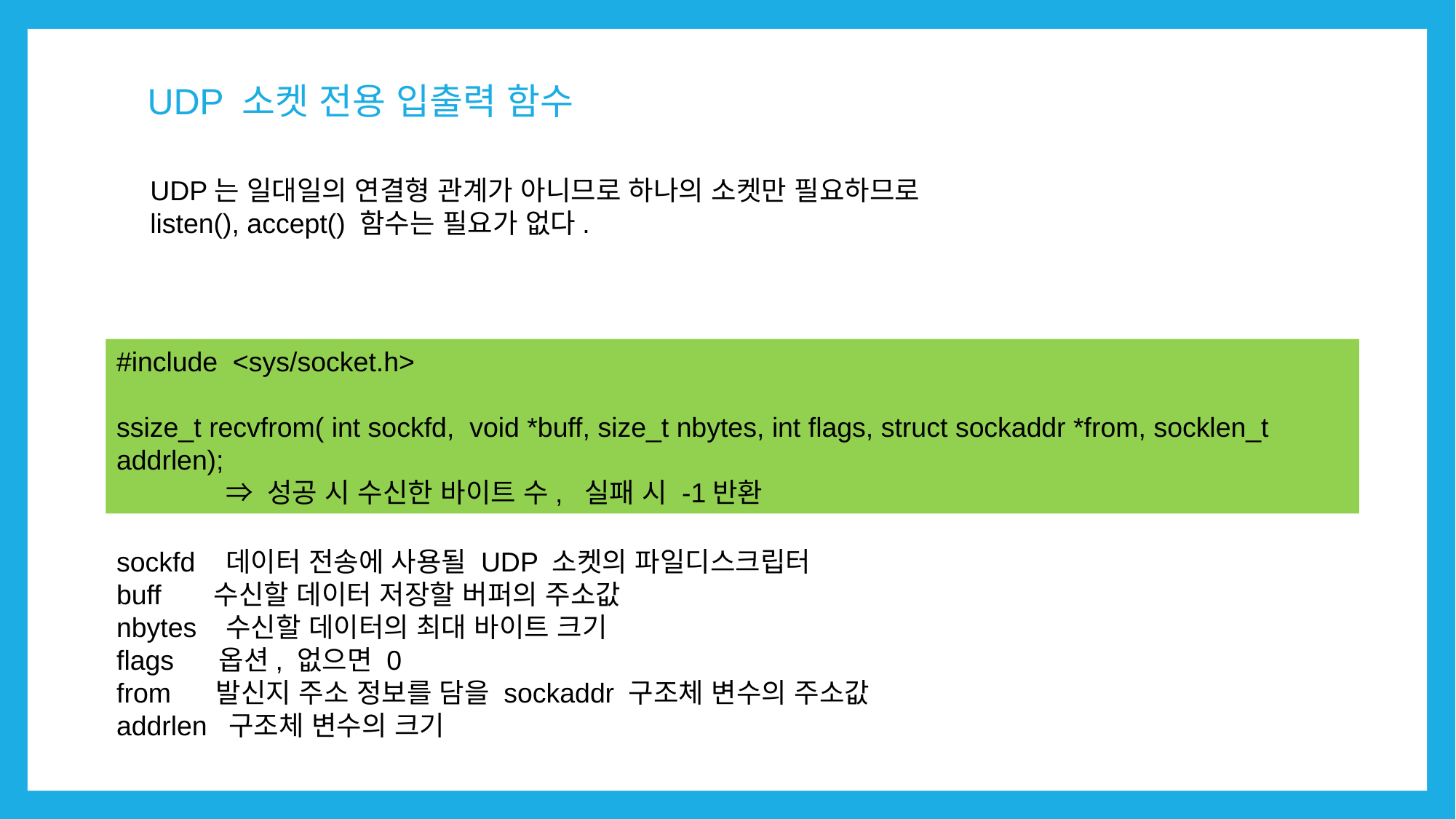

# UDP 소켓 전용 입출력 함수
UDP는 일대일의 연결형 관계가 아니므로 하나의 소켓만 필요하므로
listen(), accept() 함수는 필요가 없다.
#include  <sys/socket.h>

ssize_t recvfrom( int sockfd,  void *buff, size_t nbytes, int flags, struct sockaddr *from, socklen_t addrlen);
	⇒ 성공 시 수신한 바이트 수,  실패 시 -1반환
sockfd	데이터 전송에 사용될 UDP 소켓의 파일디스크립터
buff      수신할 데이터 저장할 버퍼의 주소값
nbytes	수신할 데이터의 최대 바이트 크기
flags     옵션, 없으면 0
from     발신지 주소 정보를 담을 sockaddr 구조체 변수의 주소값
addrlen  구조체 변수의 크기